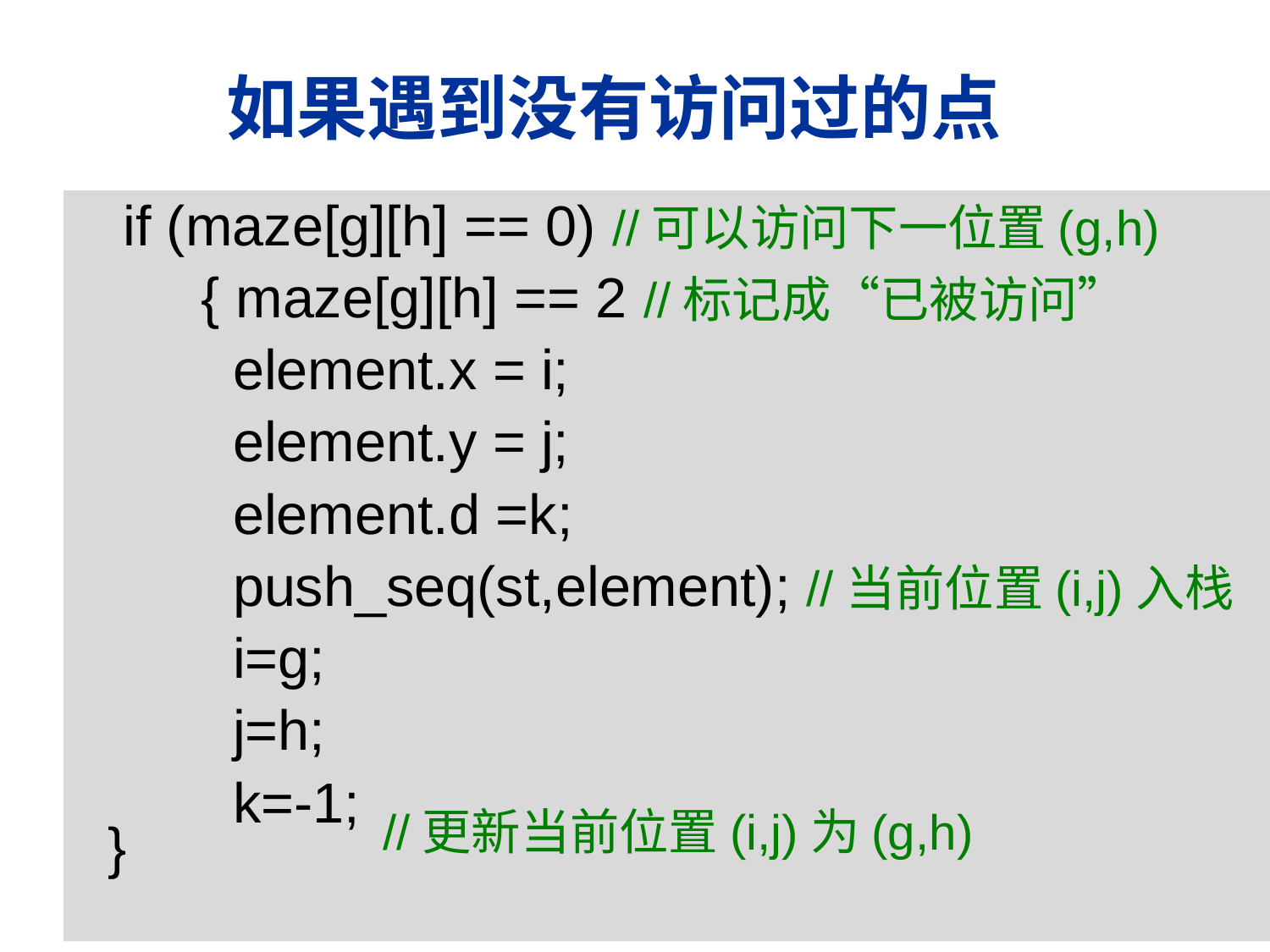

# 如果遇到没有访问过的点
   if (maze[g][h] == 0) //可以访问下一位置(g,h)
        { maze[g][h] == 2 //标记成“已被访问”
          element.x = i;
          element.y = j;
          element.d =k;
          push_seq(st,element); //当前位置(i,j)入栈
          i=g;
          j=h;
          k=-1;
  }
//更新当前位置(i,j)为(g,h)